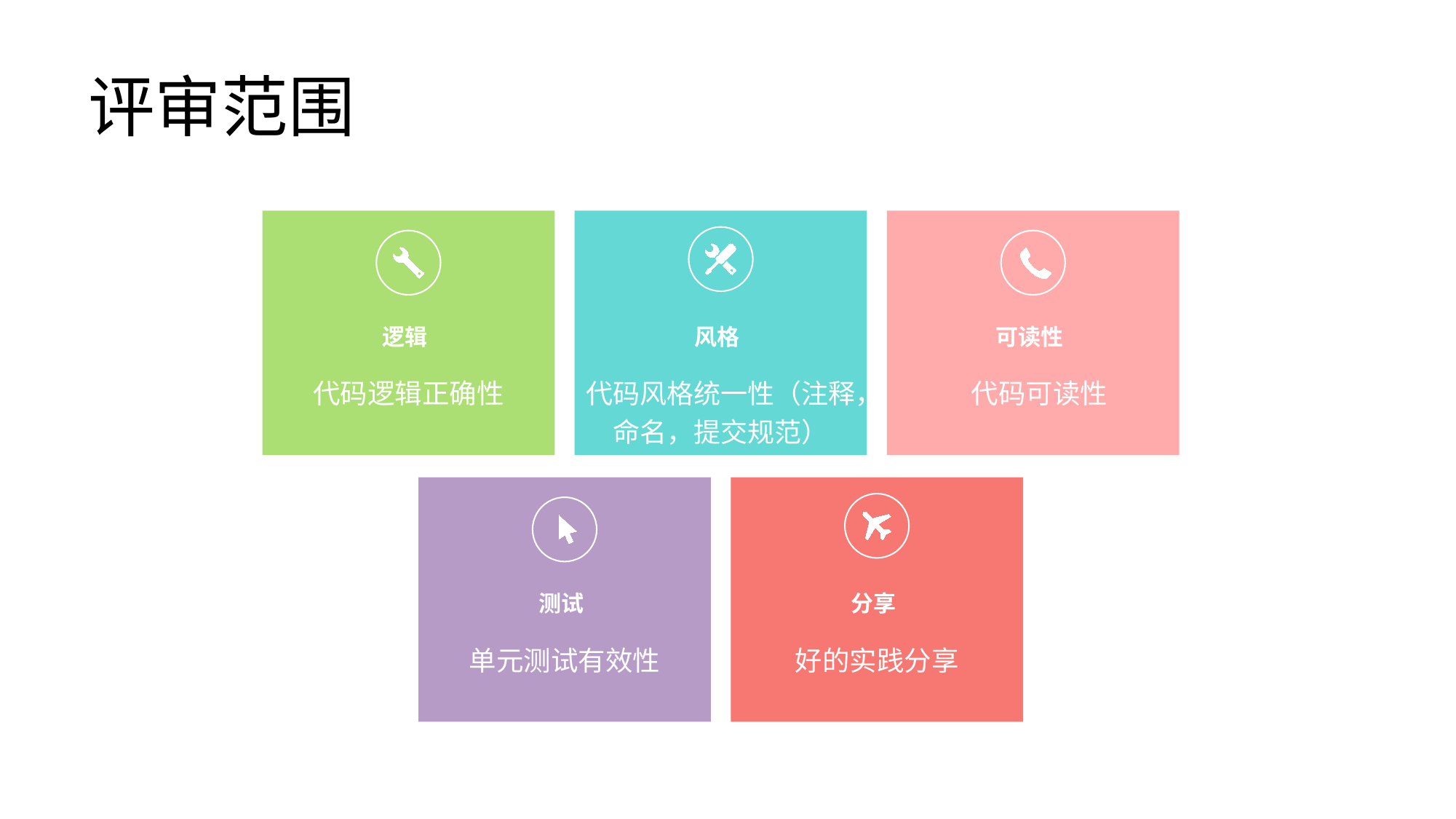

# 评审范围

逻辑
风格
可读性
代码逻辑正确性
代码风格统一性（注释，命名，提交规范）
 代码可读性

测试
分享
单元测试有效性
好的实践分享